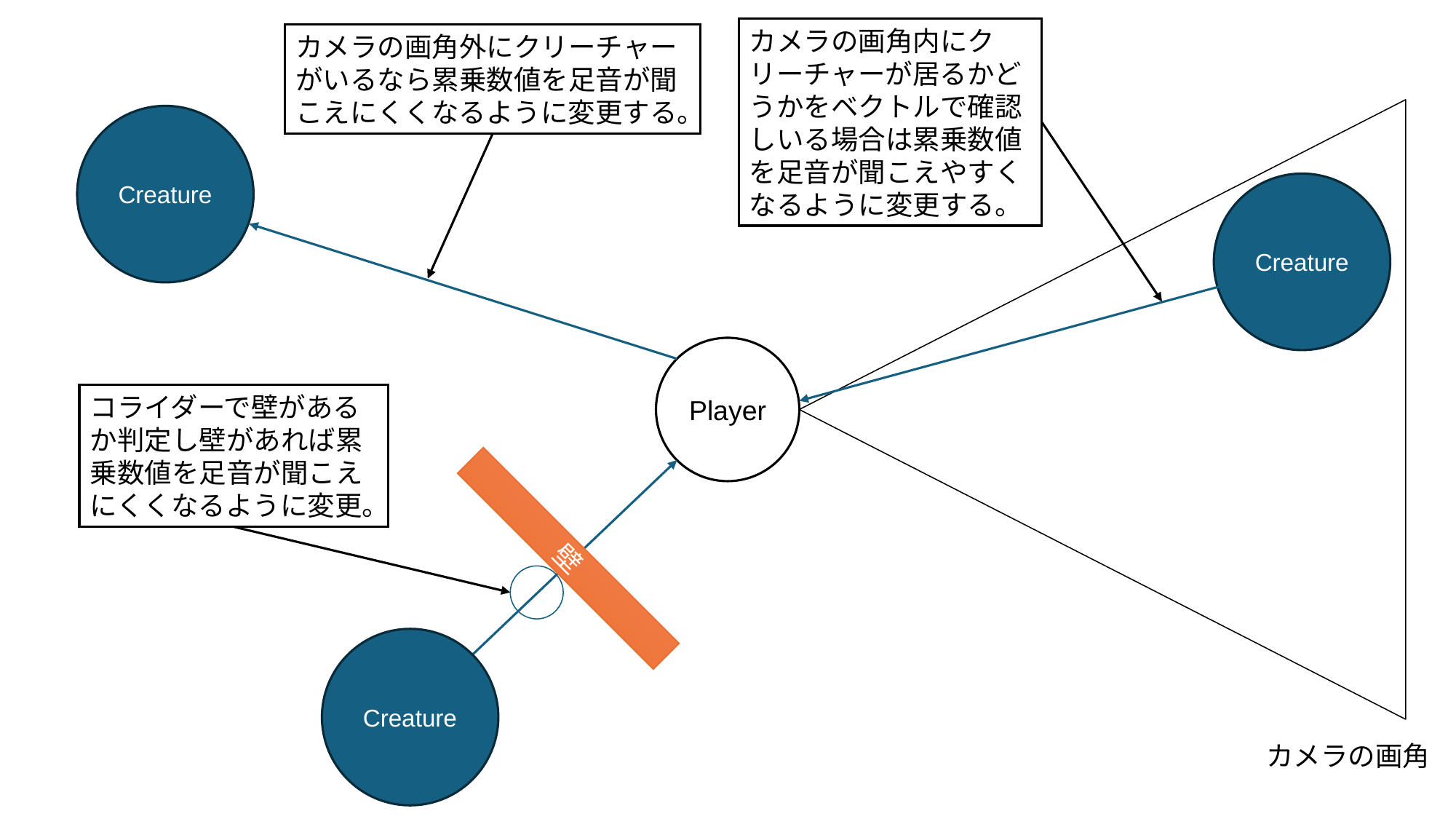

カメラの画角内にクリーチャーが居るかどうかをベクトルで確認しいる場合は累乗数値を足音が聞こえやすくなるように変更する。
カメラの画角外にクリーチャー
がいるなら累乗数値を足音が聞こえにくくなるように変更する。
Creature

Creature
Player
コライダーで壁があるか判定し壁があれば累乗数値を足音が聞こえにくくなるように変更。
壁

Creature
カメラの画角